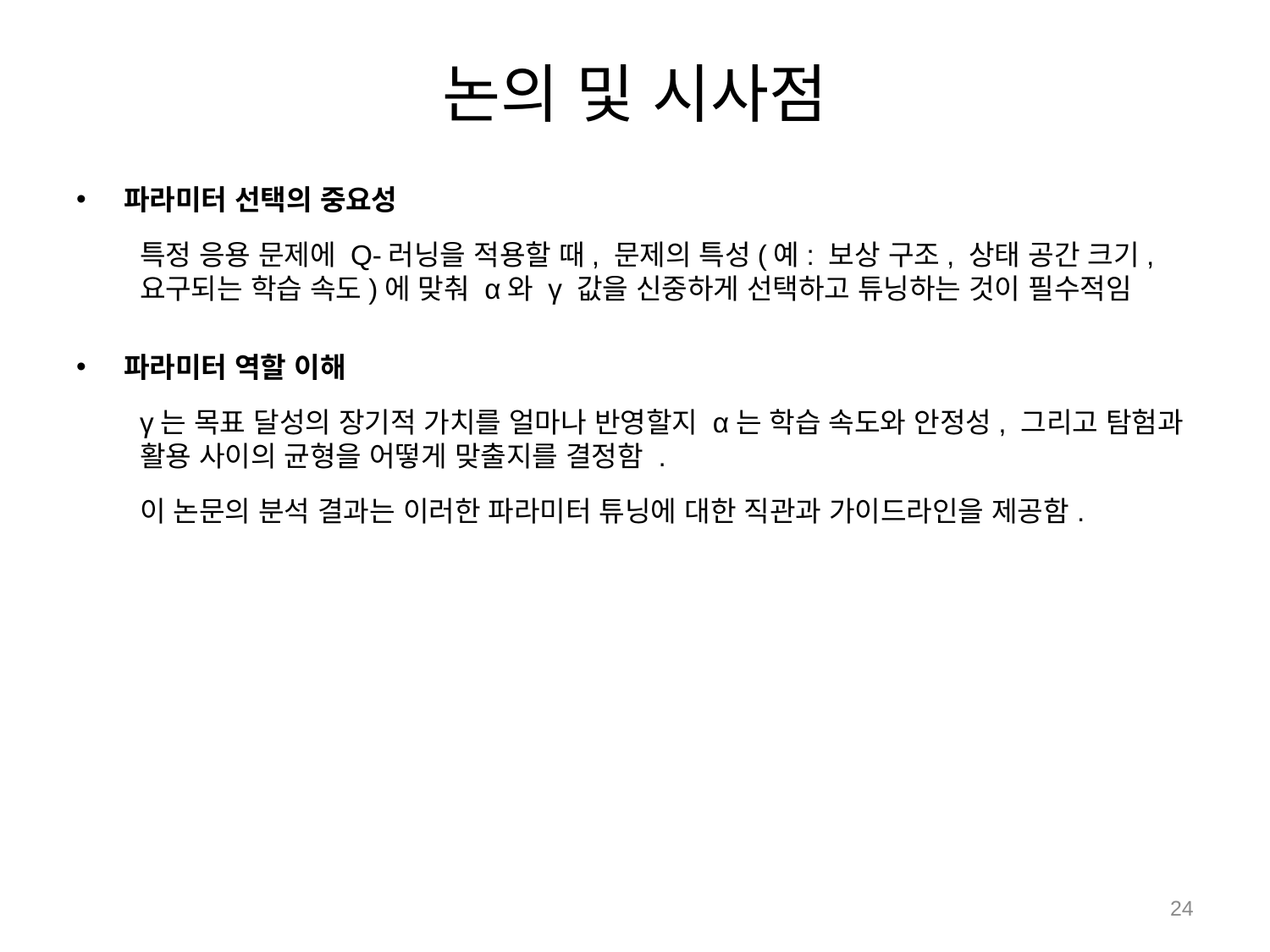

# 논의 및 시사점
파라미터 선택의 중요성
특정 응용 문제에 Q-러닝을 적용할 때, 문제의 특성(예: 보상 구조, 상태 공간 크기, 요구되는 학습 속도)에 맞춰 α와 γ 값을 신중하게 선택하고 튜닝하는 것이 필수적임

파라미터 역할 이해
γ는 목표 달성의 장기적 가치를 얼마나 반영할지 α는 학습 속도와 안정성, 그리고 탐험과 활용 사이의 균형을 어떻게 맞출지를 결정함 .
이 논문의 분석 결과는 이러한 파라미터 튜닝에 대한 직관과 가이드라인을 제공함.
24